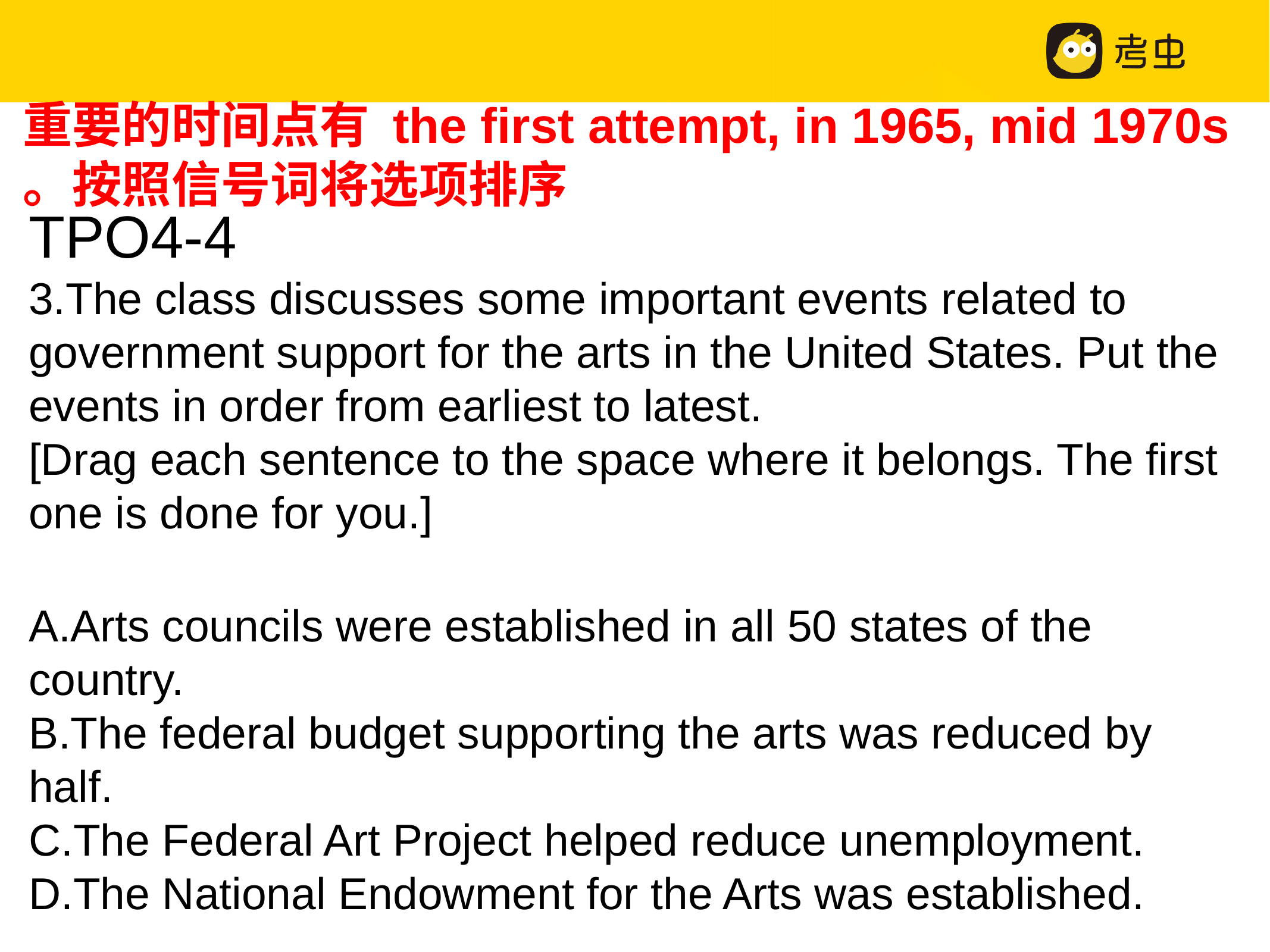

重要的时间点有 the first attempt, in 1965, mid 1970s 。按照信号词将选项排序
TPO4-4
3.The class discusses some important events related to government support for the arts in the United States. Put the events in order from earliest to latest.
[Drag each sentence to the space where it belongs. The first one is done for you.]

A.Arts councils were established in all 50 states of the country.
B.The federal budget supporting the arts was reduced by half.
C.The Federal Art Project helped reduce unemployment.
D.The National Endowment for the Arts was established.